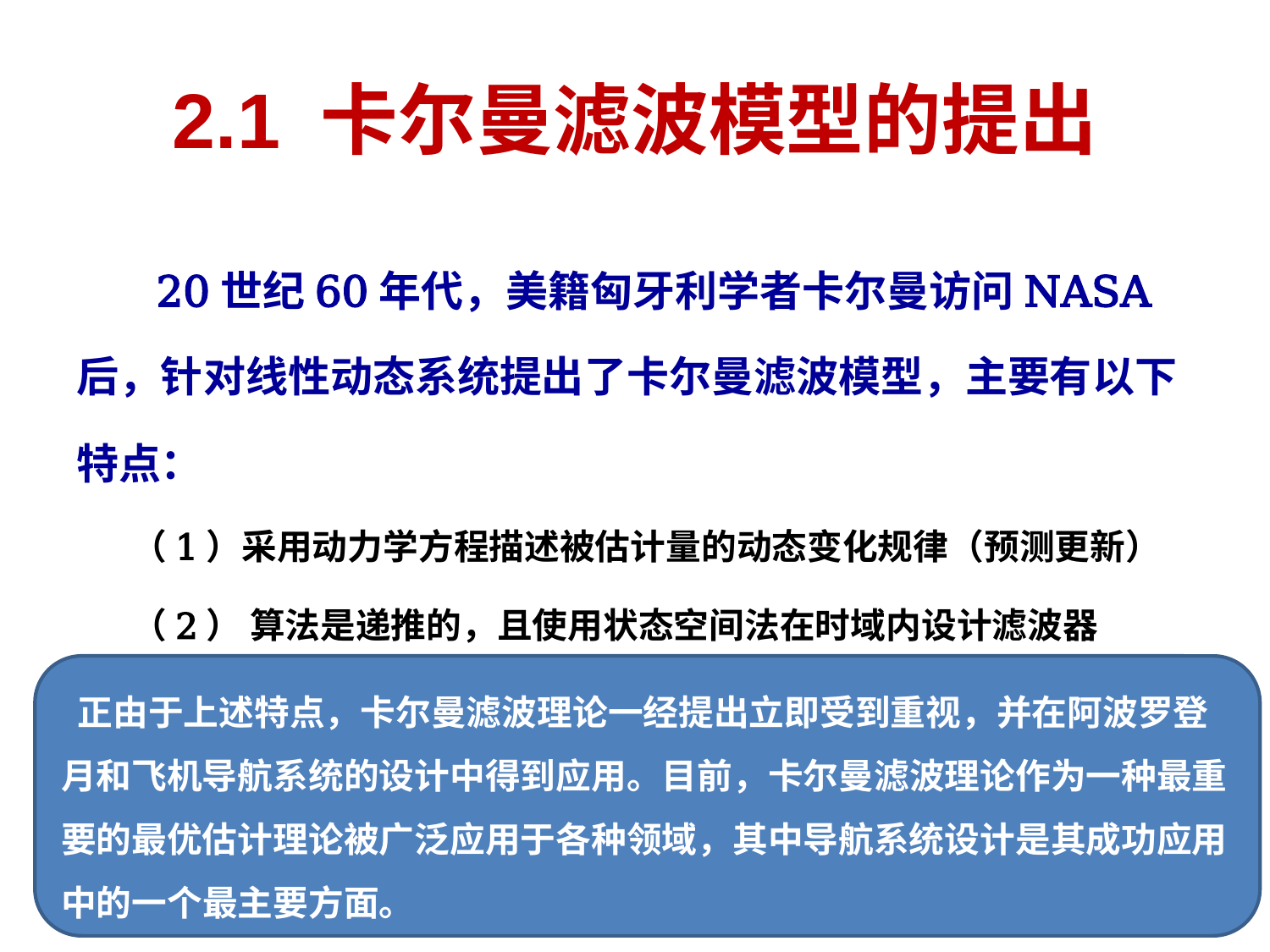

# 2.1 卡尔曼滤波模型的提出
      20世纪60年代，美籍匈牙利学者卡尔曼访问NASA后，针对线性动态系统提出了卡尔曼滤波模型，主要有以下特点：
（1）采用动力学方程描述被估计量的动态变化规律（预测更新）
（2） 算法是递推的，且使用状态空间法在时域内设计滤波器
（3）具有连续型和离散型两类算法，离散型算法易于计算机实现
 正由于上述特点，卡尔曼滤波理论一经提出立即受到重视，并在阿波罗登月和飞机导航系统的设计中得到应用。目前，卡尔曼滤波理论作为一种最重要的最优估计理论被广泛应用于各种领域，其中导航系统设计是其成功应用中的一个最主要方面。